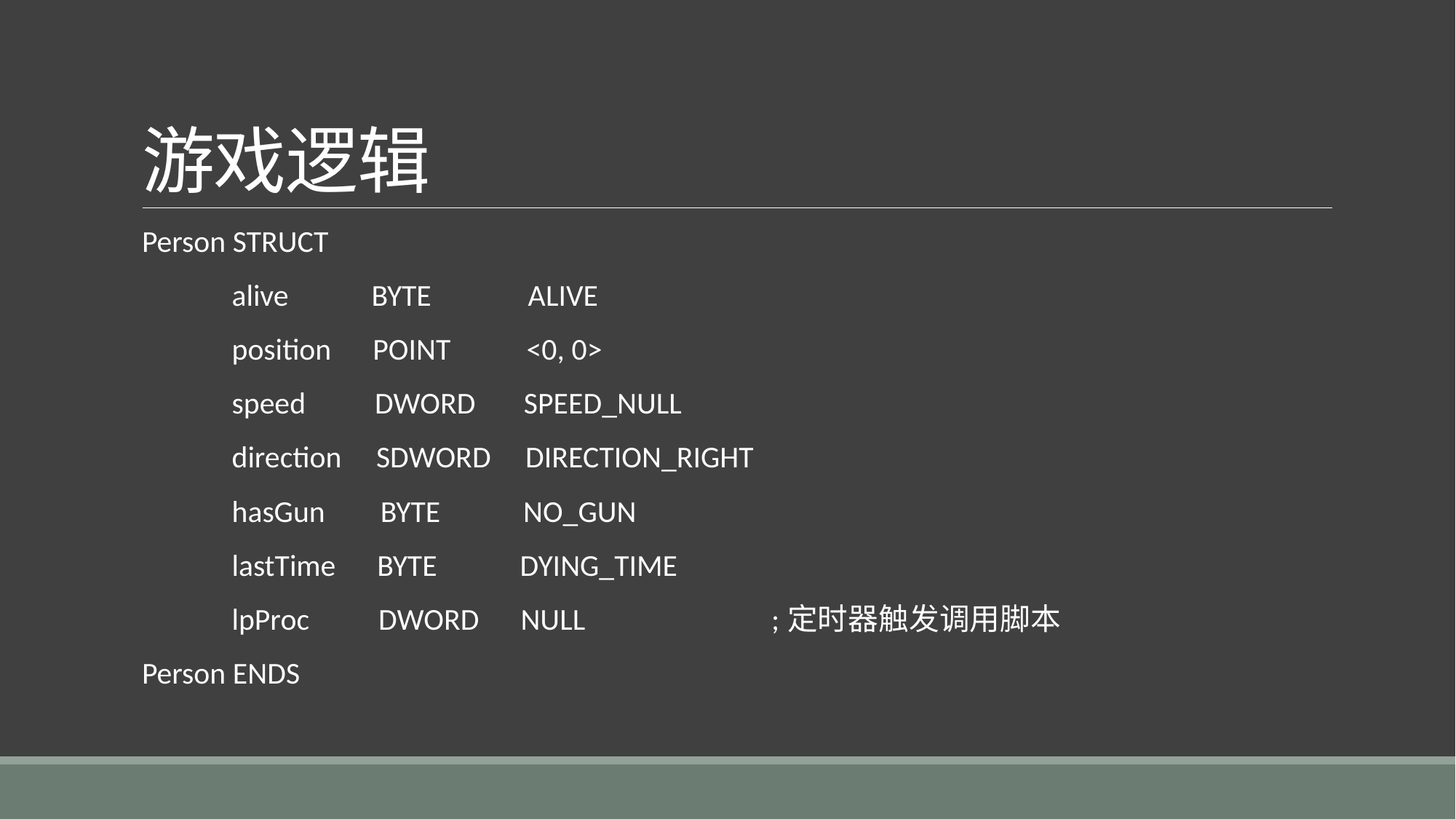

# 游戏逻辑
Person STRUCT
             alive            BYTE              ALIVE
             position      POINT           <0, 0>
             speed          DWORD       SPEED_NULL
             direction     SDWORD     DIRECTION_RIGHT
             hasGun        BYTE            NO_GUN
             lastTime      BYTE            DYING_TIME
             lpProc          DWORD      NULL                           ;定时器触发调用脚本
Person ENDS